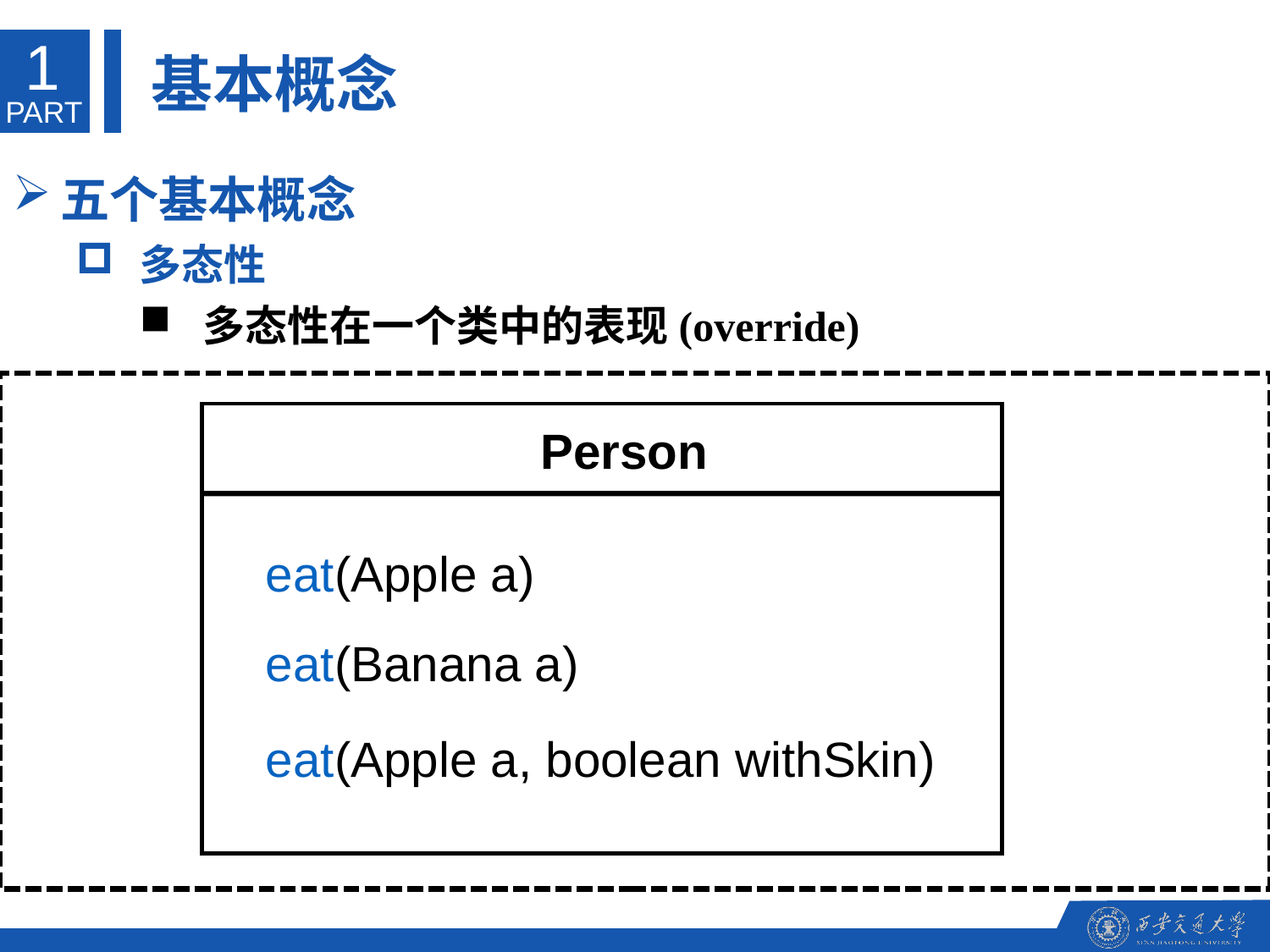

1
基本概念
PART
五个基本概念
多态性
多态性在一个类中的表现(override)

Person

eat(Apple a)
eat(Banana a)
eat(Apple a, boolean withSkin)